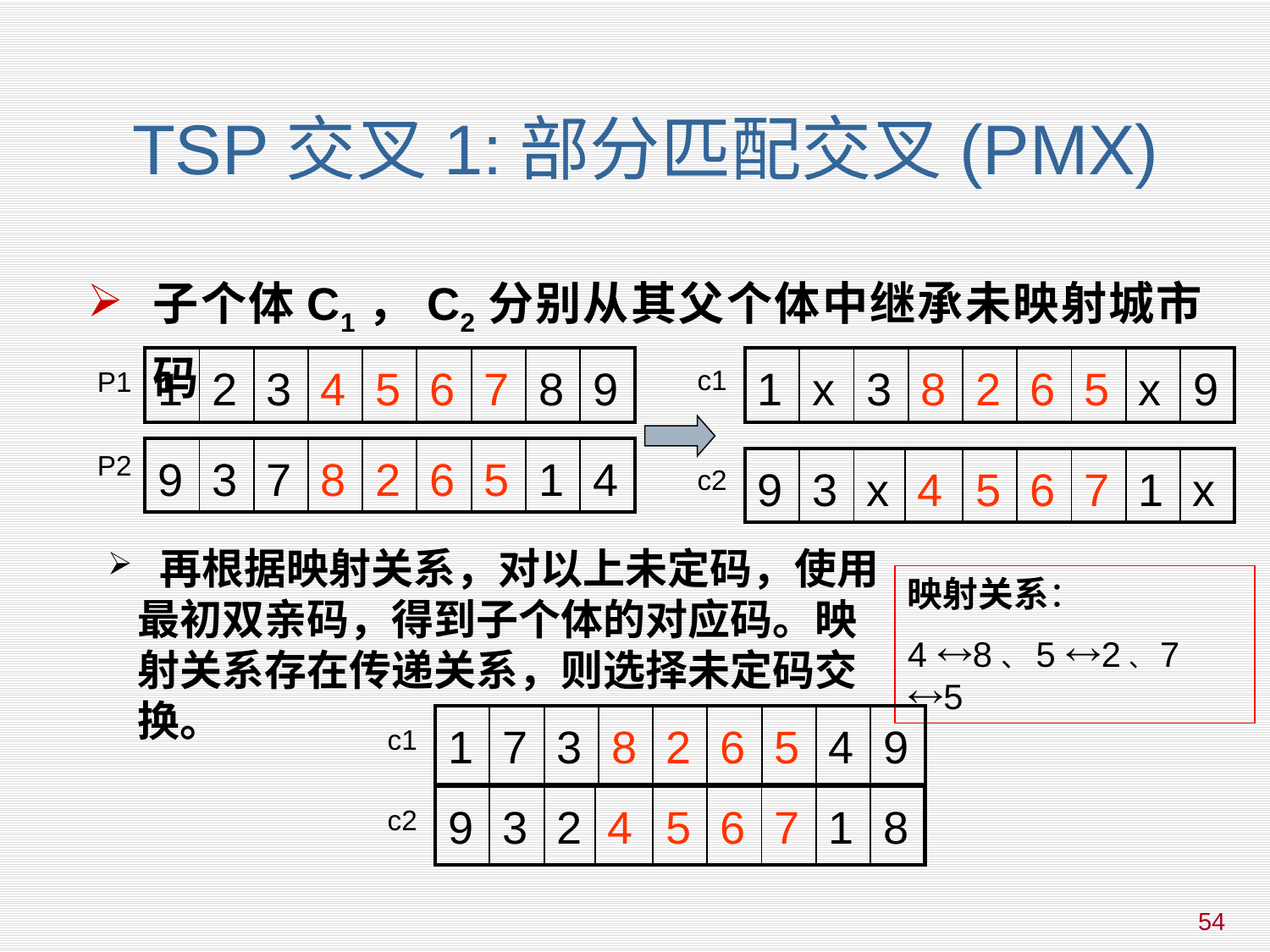

# TSP交叉1:部分匹配交叉(PMX)
子个体C1，C2分别从其父个体中继承未映射城市码
| 1 | 2 | 3 | 4 | 5 | 6 | 7 | 8 | 9 |
| --- | --- | --- | --- | --- | --- | --- | --- | --- |
| 1 | x | 3 | 8 | 2 | 6 | 5 | x | 9 |
| --- | --- | --- | --- | --- | --- | --- | --- | --- |
c1
P1

| 9 | 3 | 7 | 8 | 2 | 6 | 5 | 1 | 4 |
| --- | --- | --- | --- | --- | --- | --- | --- | --- |
P2
| 9 | 3 | x | 4 | 5 | 6 | 7 | 1 | x |
| --- | --- | --- | --- | --- | --- | --- | --- | --- |
c2
  再根据映射关系，对以上未定码，使用最初双亲码，得到子个体的对应码。映射关系存在传递关系，则选择未定码交换。
映射关系：
4 ↔8、5 ↔2、7 ↔5
| 1 | 7 | 3 | 8 | 2 | 6 | 5 | 4 | 9 |
| --- | --- | --- | --- | --- | --- | --- | --- | --- |
c1
| 9 | 3 | 2 | 4 | 5 | 6 | 7 | 1 | 8 |
| --- | --- | --- | --- | --- | --- | --- | --- | --- |
c2
54